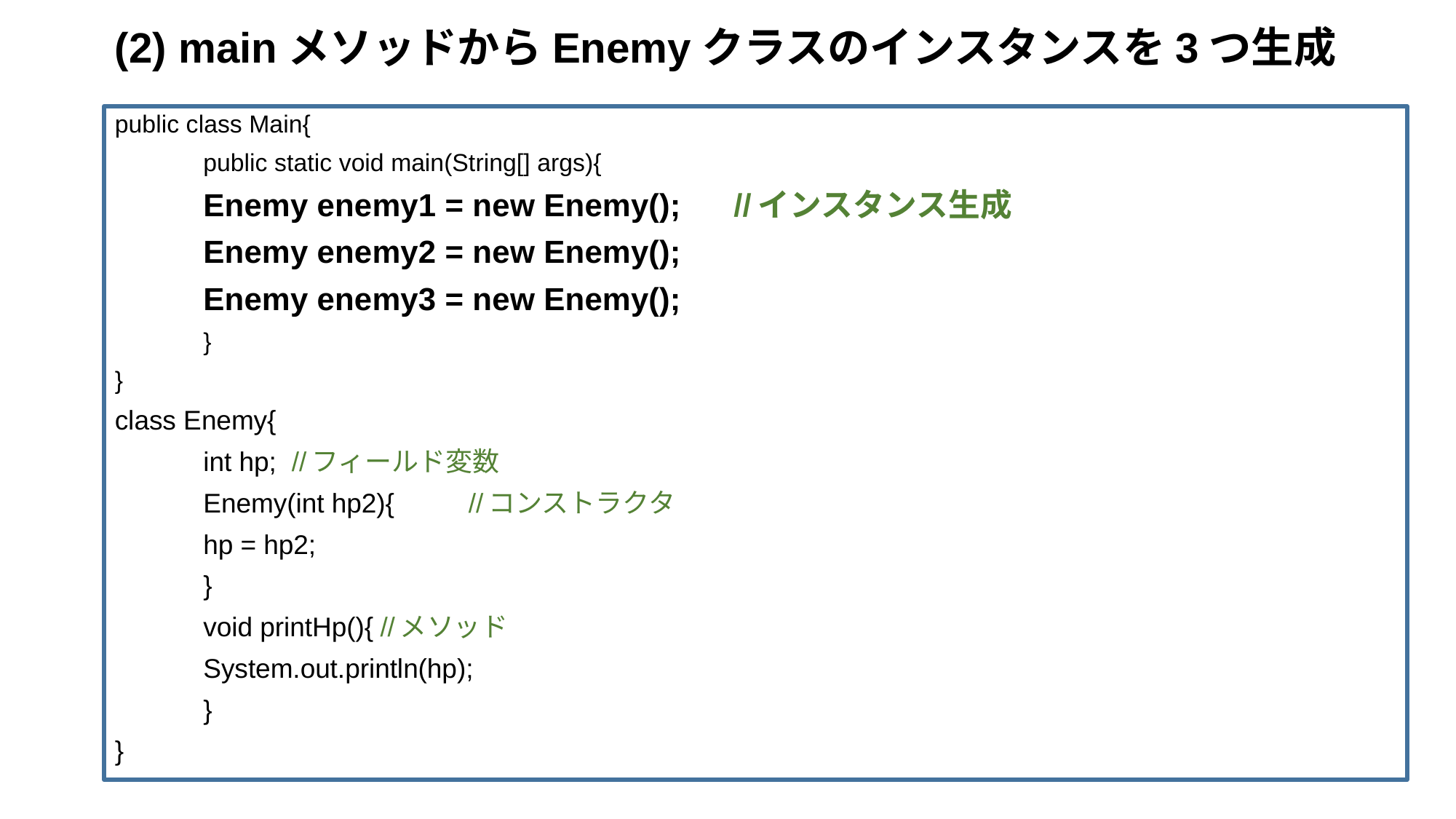

# (2) mainメソッドからEnemyクラスのインスタンスを3つ生成
public class Main{
	public static void main(String[] args){
		Enemy enemy1 = new Enemy();	//インスタンス生成
		Enemy enemy2 = new Enemy();
		Enemy enemy3 = new Enemy();
	}
}
class Enemy{
	int hp;				//フィールド変数
	Enemy(int hp2){		//コンストラクタ
		hp = hp2;
	}
	void printHp(){			//メソッド
		System.out.println(hp);
	}
}